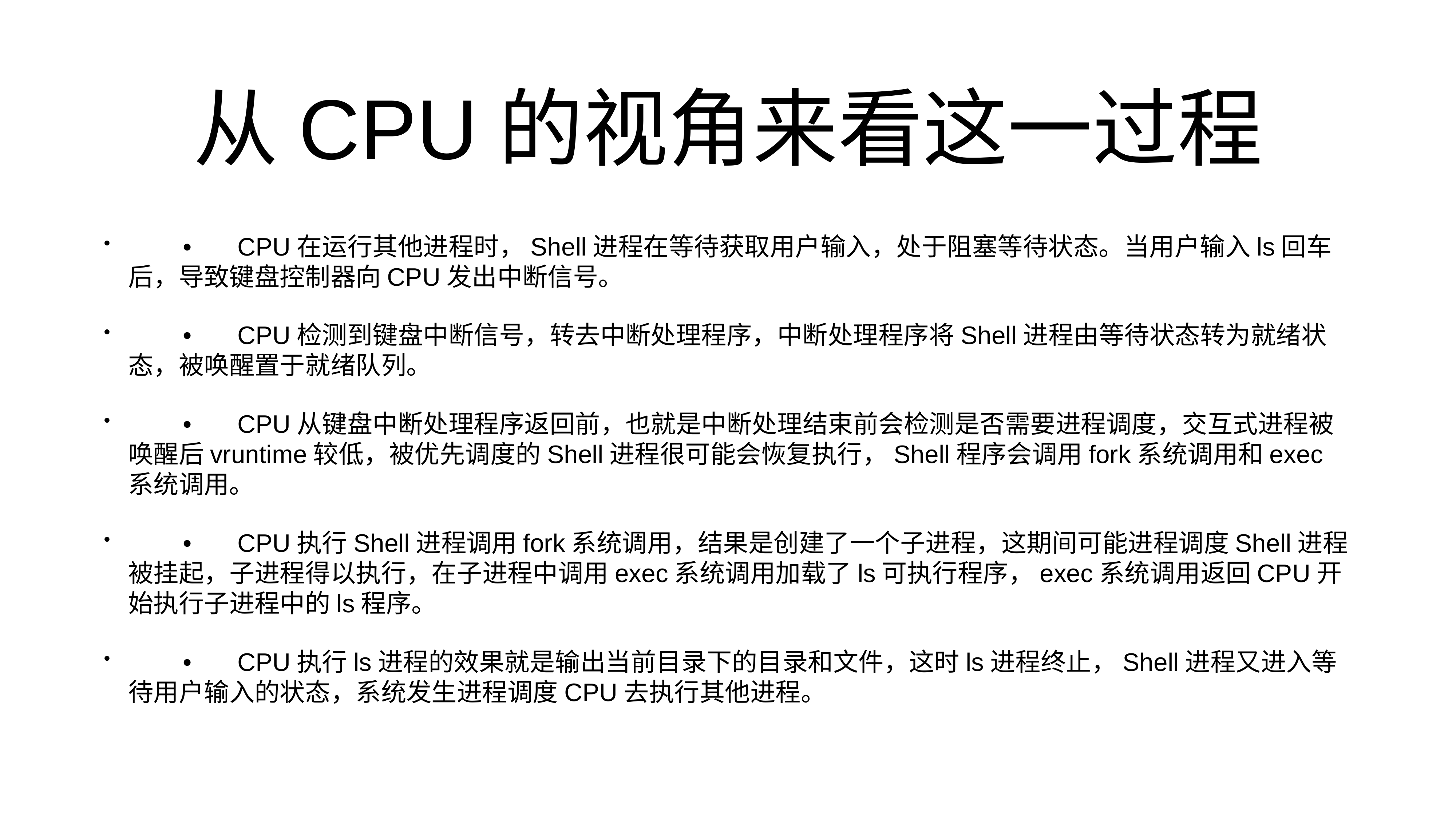

# 从CPU的视角来看这一过程
	•	CPU在运行其他进程时，Shell进程在等待获取用户输入，处于阻塞等待状态。当用户输入ls回车后，导致键盘控制器向CPU发出中断信号。
	•	CPU检测到键盘中断信号，转去中断处理程序，中断处理程序将Shell进程由等待状态转为就绪状态，被唤醒置于就绪队列。
	•	CPU从键盘中断处理程序返回前，也就是中断处理结束前会检测是否需要进程调度，交互式进程被唤醒后vruntime较低，被优先调度的Shell进程很可能会恢复执行，Shell程序会调用fork系统调用和exec系统调用。
	•	CPU执行Shell进程调用fork系统调用，结果是创建了一个子进程，这期间可能进程调度Shell进程被挂起，子进程得以执行，在子进程中调用exec系统调用加载了ls可执行程序，exec系统调用返回CPU开始执行子进程中的ls程序。
	•	CPU执行ls进程的效果就是输出当前目录下的目录和文件，这时ls进程终止，Shell进程又进入等待用户输入的状态，系统发生进程调度CPU去执行其他进程。